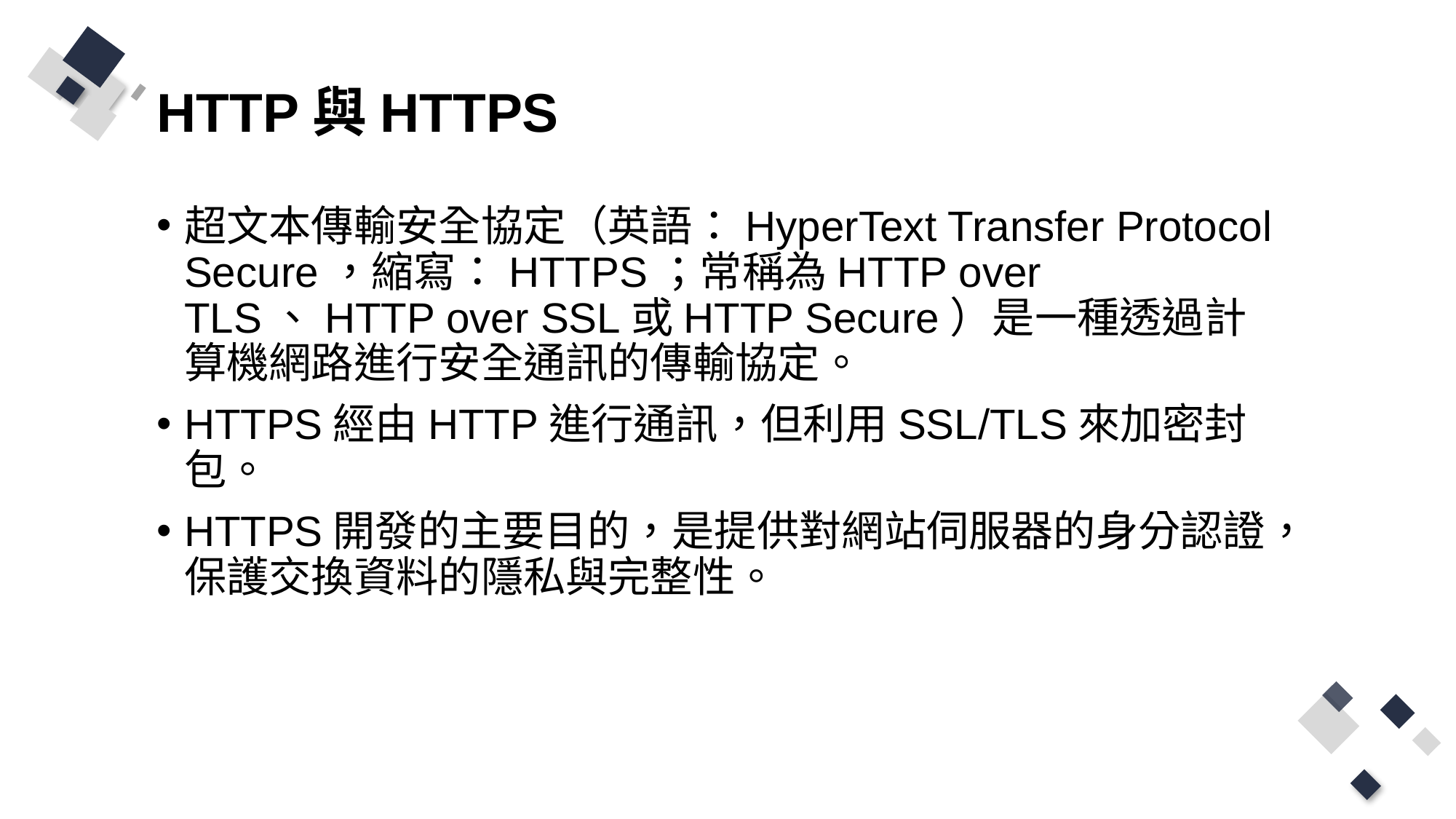

# HTTP與HTTPS
超文本傳輸安全協定（英語：HyperText Transfer Protocol Secure，縮寫：HTTPS；常稱為HTTP over TLS、HTTP over SSL或HTTP Secure）是一種透過計算機網路進行安全通訊的傳輸協定。
HTTPS經由HTTP進行通訊，但利用SSL/TLS來加密封包。
HTTPS開發的主要目的，是提供對網站伺服器的身分認證，保護交換資料的隱私與完整性。